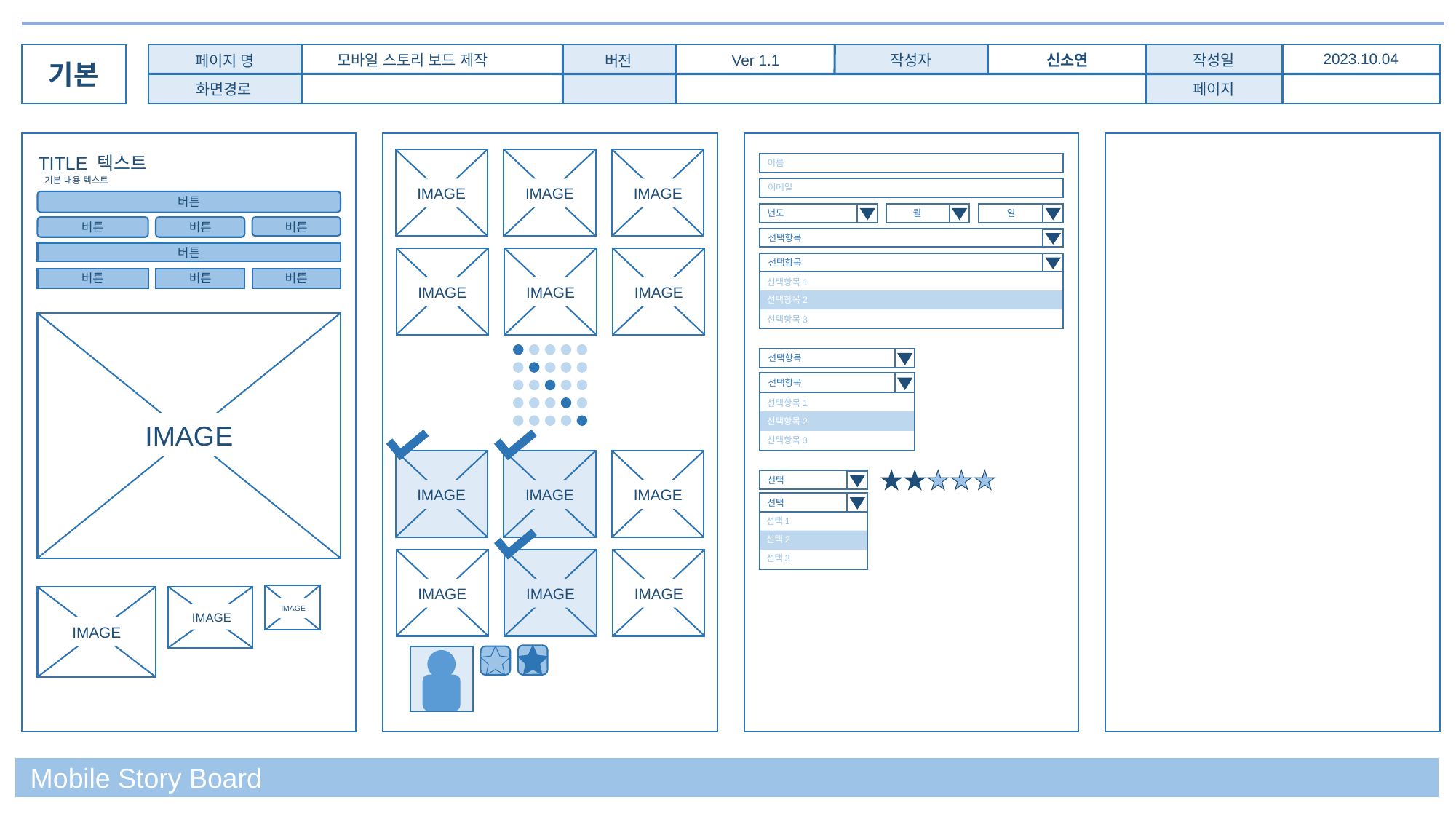

2023.10.04

모바일 스토리 보드 제작
Ver 1.1
작성자
신소연
작성일
버전
페이지 명
기본
화면경로
페이지

TITLE 텍스트

IMAGE

IMAGE

IMAGE
이름

기본 내용 텍스트
이메일

버튼

년도
월
일

버튼
버튼
버튼

선택항목

버튼

IMAGE

IMAGE

IMAGE
선택항목

버튼
버튼
버튼

선택항목1

선택항목2
선택항목3

IMAGE

선택항목

선택항목

선택항목1

선택항목2

선택항목3

IMAGE
선택

IMAGE
IMAGE
선택

선택1

선택2

선택3

IMAGE

IMAGE
IMAGE

IMAGE

IMAGE

IMAGE

Mobile Story Board